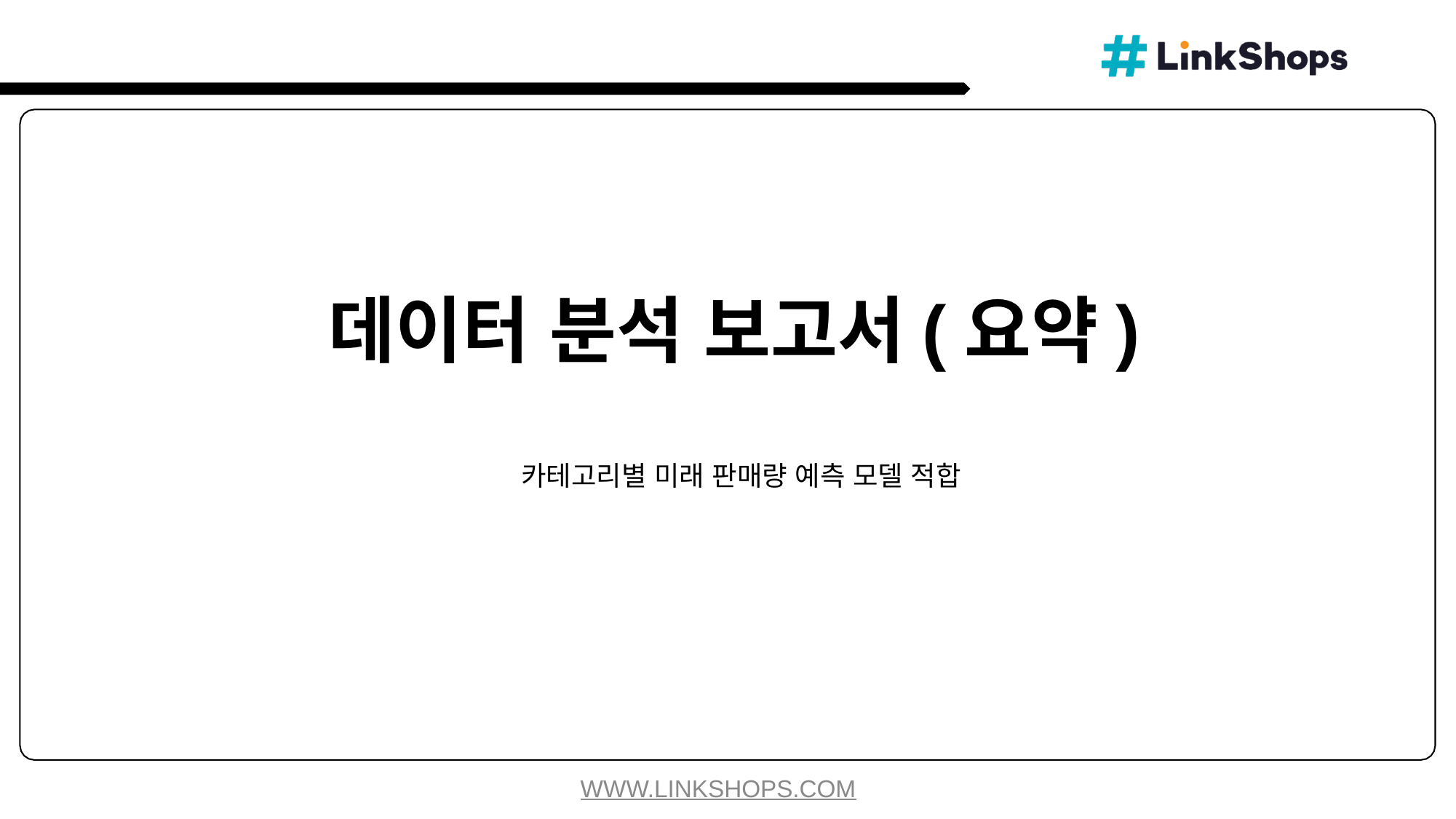

데이터 분석 보고서(요약)
카테고리별 미래 판매량 예측 모델 적합
WWW.LINKSHOPS.COM